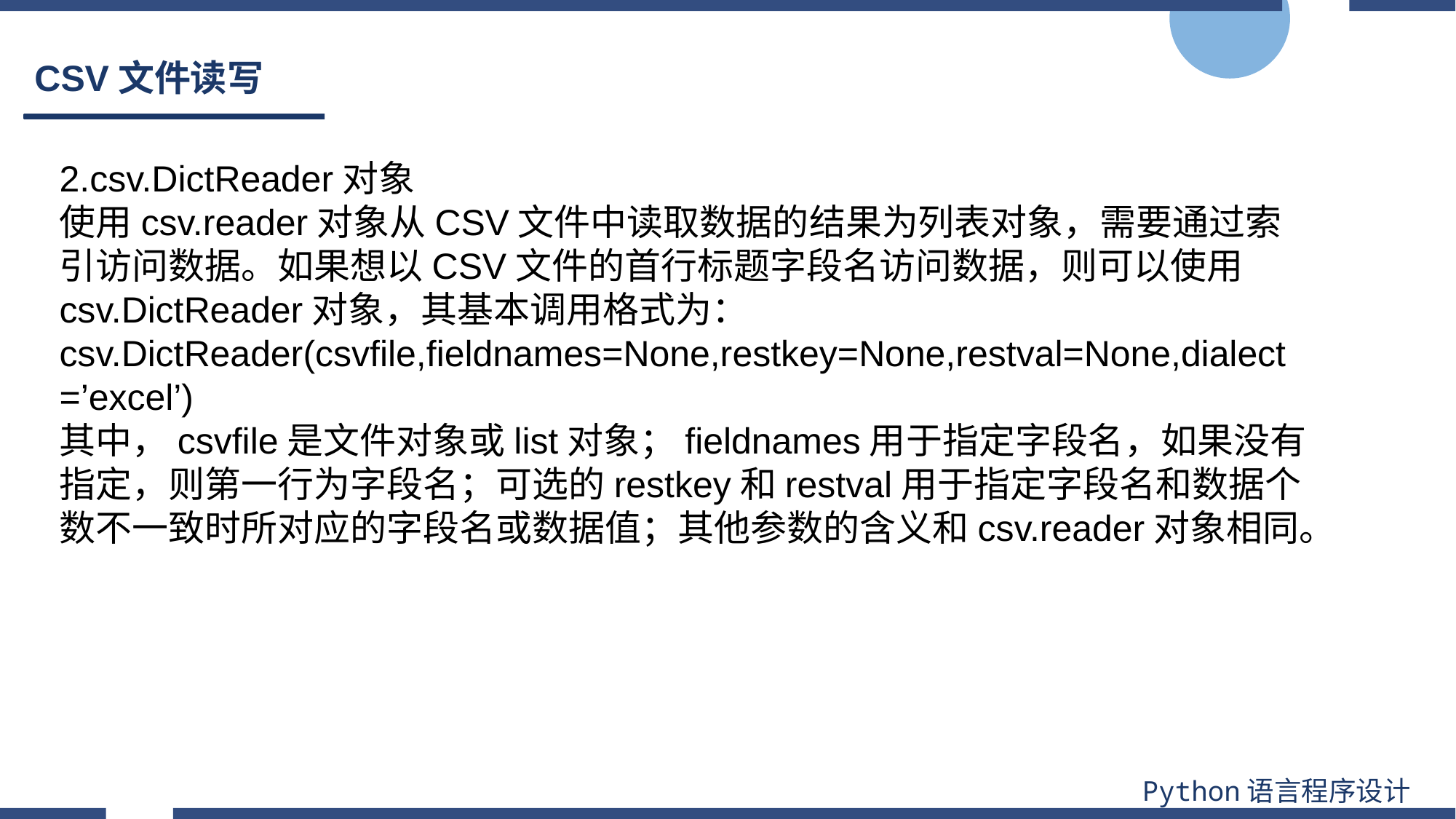

# CSV文件读写
2.csv.DictReader对象
使用csv.reader对象从CSV文件中读取数据的结果为列表对象，需要通过索引访问数据。如果想以CSV文件的首行标题字段名访问数据，则可以使用csv.DictReader对象，其基本调用格式为：
csv.DictReader(csvfile,fieldnames=None,restkey=None,restval=None,dialect=’excel’)
其中，csvfile是文件对象或list对象；fieldnames用于指定字段名，如果没有指定，则第一行为字段名；可选的restkey和restval用于指定字段名和数据个数不一致时所对应的字段名或数据值；其他参数的含义和csv.reader对象相同。